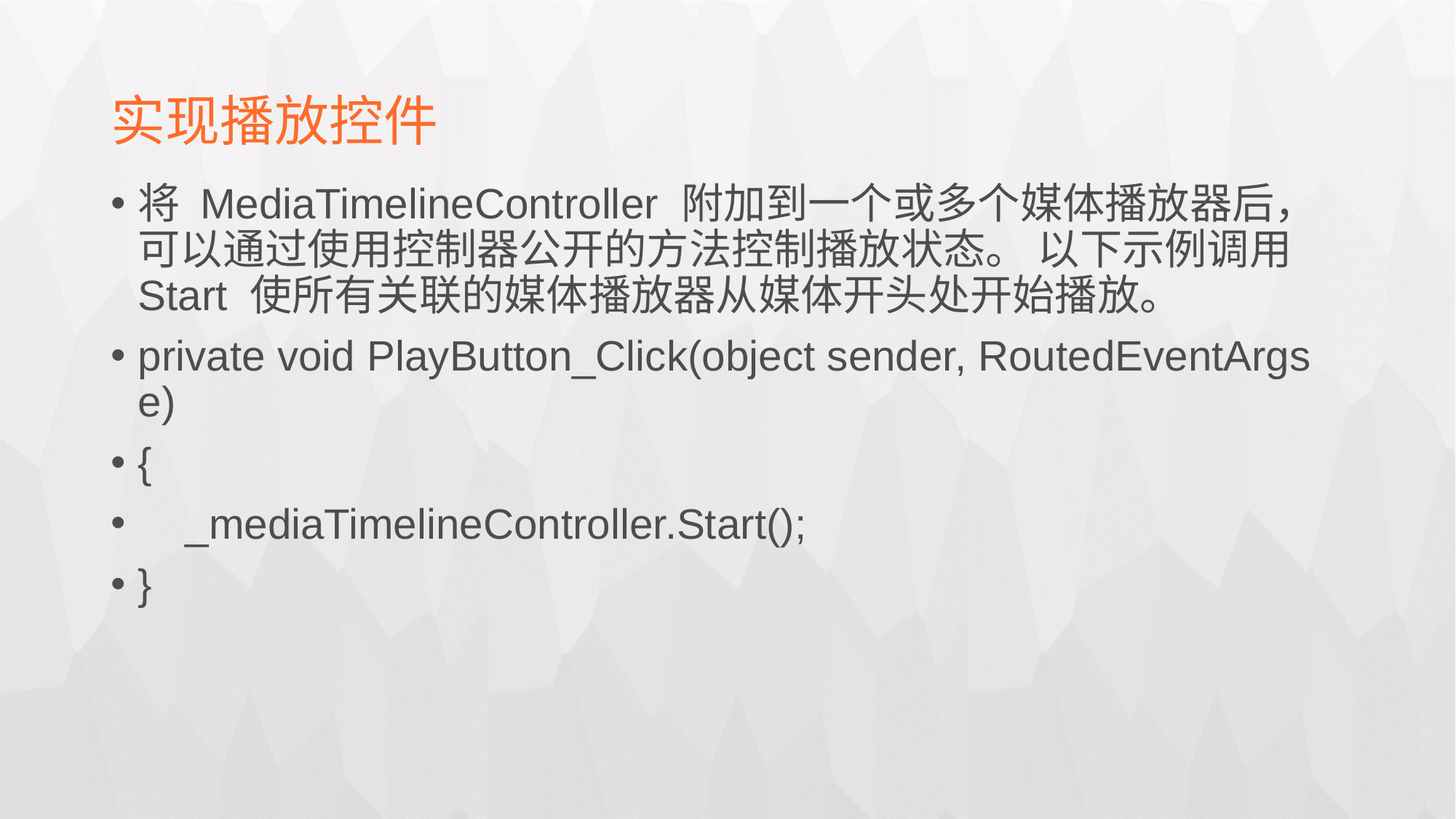

实现播放控件
将 MediaTimelineController 附加到一个或多个媒体播放器后，可以通过使用控制器公开的方法控制播放状态。 以下示例调用 Start 使所有关联的媒体播放器从媒体开头处开始播放。
private void PlayButton_Click(object sender, RoutedEventArgs e)
{
    _mediaTimelineController.Start();
}